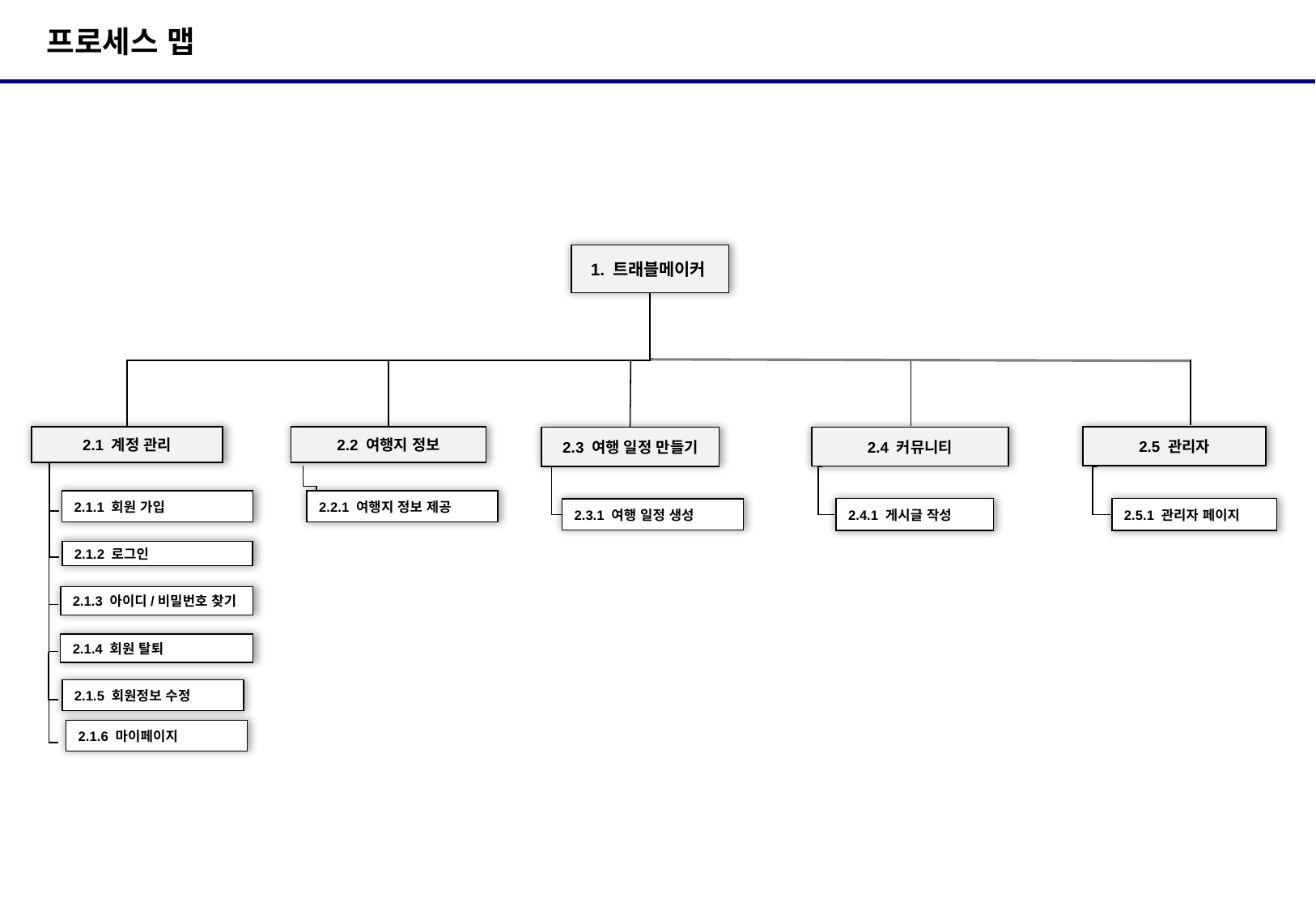

# 프로세스 맵
 1. 트래블메이커
2.1 계정 관리

2.2 여행지 정보

2.5 관리자
2.4 커뮤니티

2.3 여행 일정 만들기

2.1.1 회원 가입
2.2.1 여행지 정보 제공
2.4.1 게시글 작성
2.5.1 관리자 페이지
2.3.1 여행 일정 생성
2.1.2 로그인
2.1.3 아이디/비밀번호 찾기
2.1.4 회원 탈퇴
2.1.5 회원정보 수정
2.1.6 마이페이지